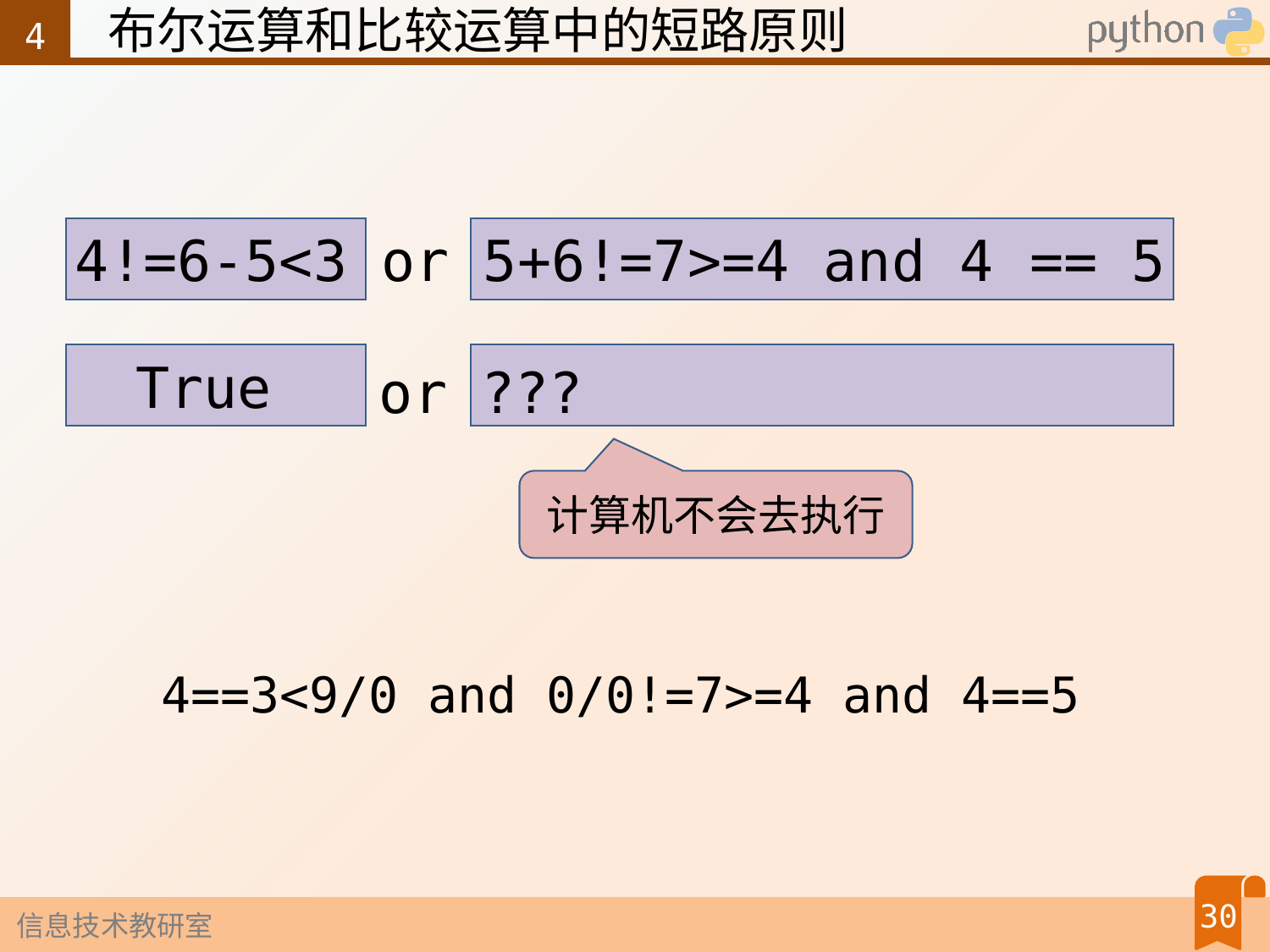

4
# 布尔运算和比较运算中的短路原则

4!=6-5<3 or 5+6!=7>=4 and 4 == 5

True
or ???
计算机不会去执行
4==3<9/0 and 0/0!=7>=4 and 4==5
30